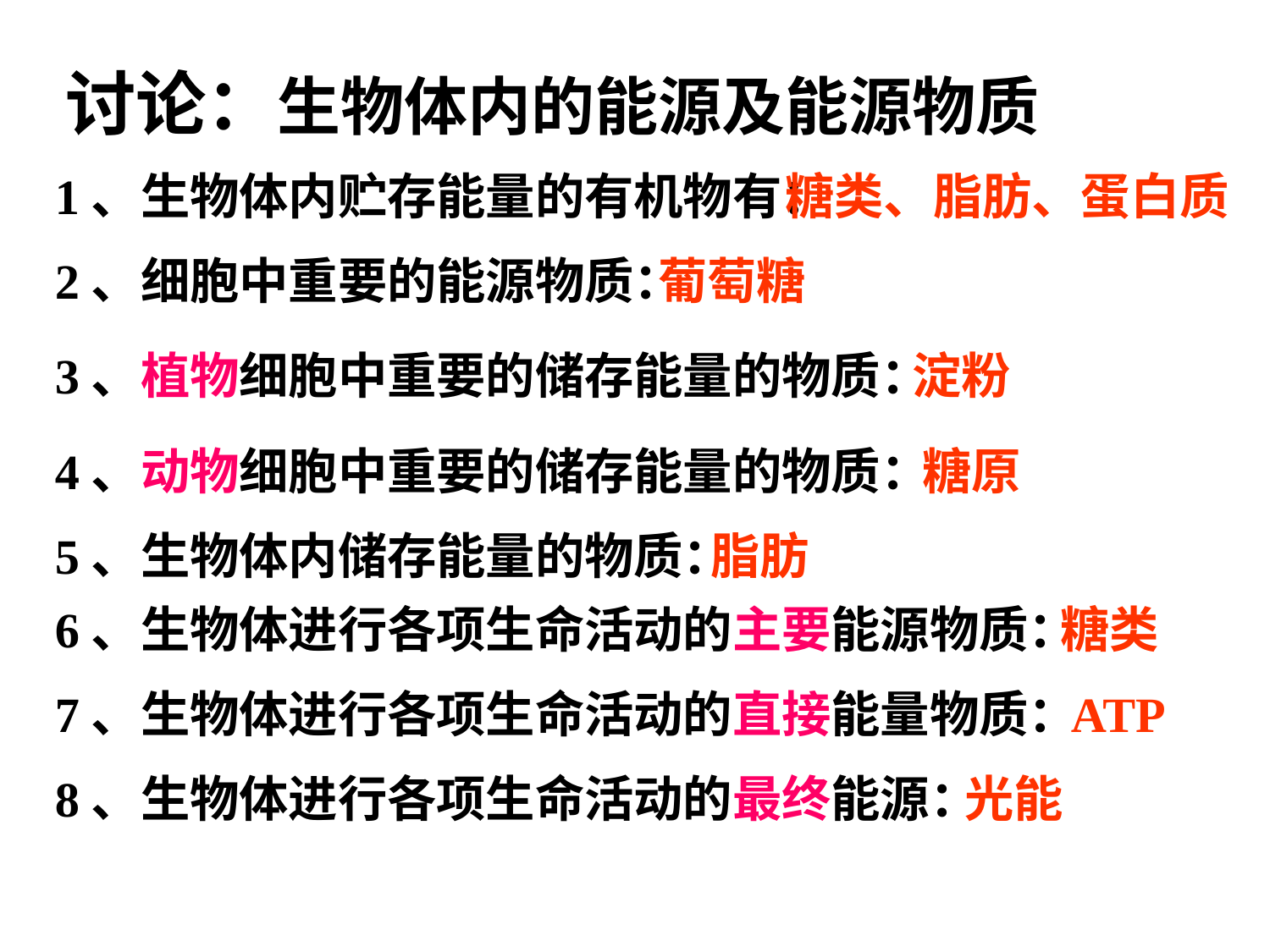

讨论：生物体内的能源及能源物质
1、生物体内贮存能量的有机物有：
糖类、脂肪、蛋白质
2、细胞中重要的能源物质：
葡萄糖
3、植物细胞中重要的储存能量的物质：
淀粉
4、动物细胞中重要的储存能量的物质：
糖原
5、生物体内储存能量的物质：
脂肪
6、生物体进行各项生命活动的主要能源物质：
糖类
7、生物体进行各项生命活动的直接能量物质：
ATP
8、生物体进行各项生命活动的最终能源：
光能